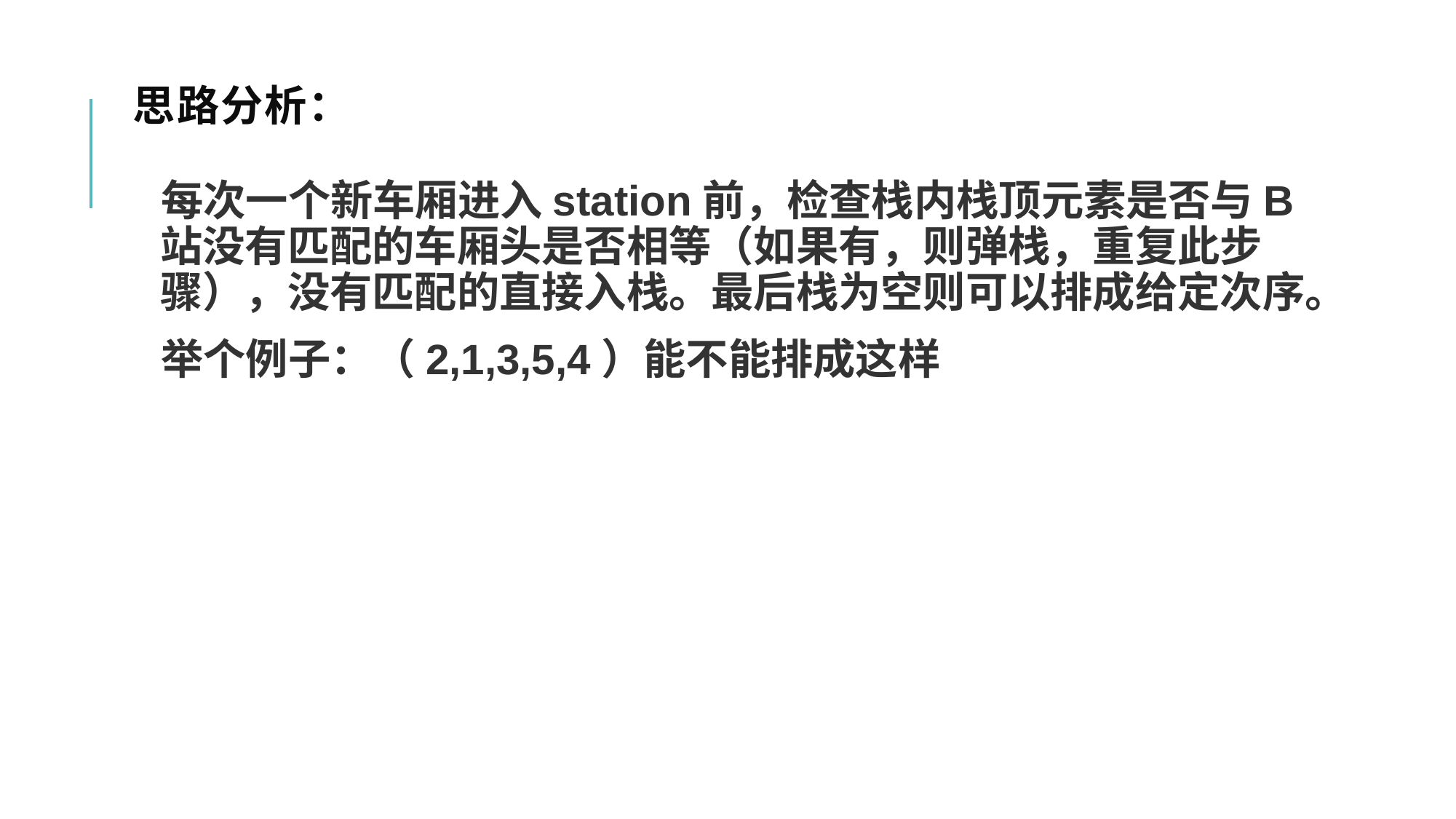

# 思路分析：
每次一个新车厢进入station前，检查栈内栈顶元素是否与B站没有匹配的车厢头是否相等（如果有，则弹栈，重复此步骤），没有匹配的直接入栈。最后栈为空则可以排成给定次序。
举个例子：（2,1,3,5,4）能不能排成这样